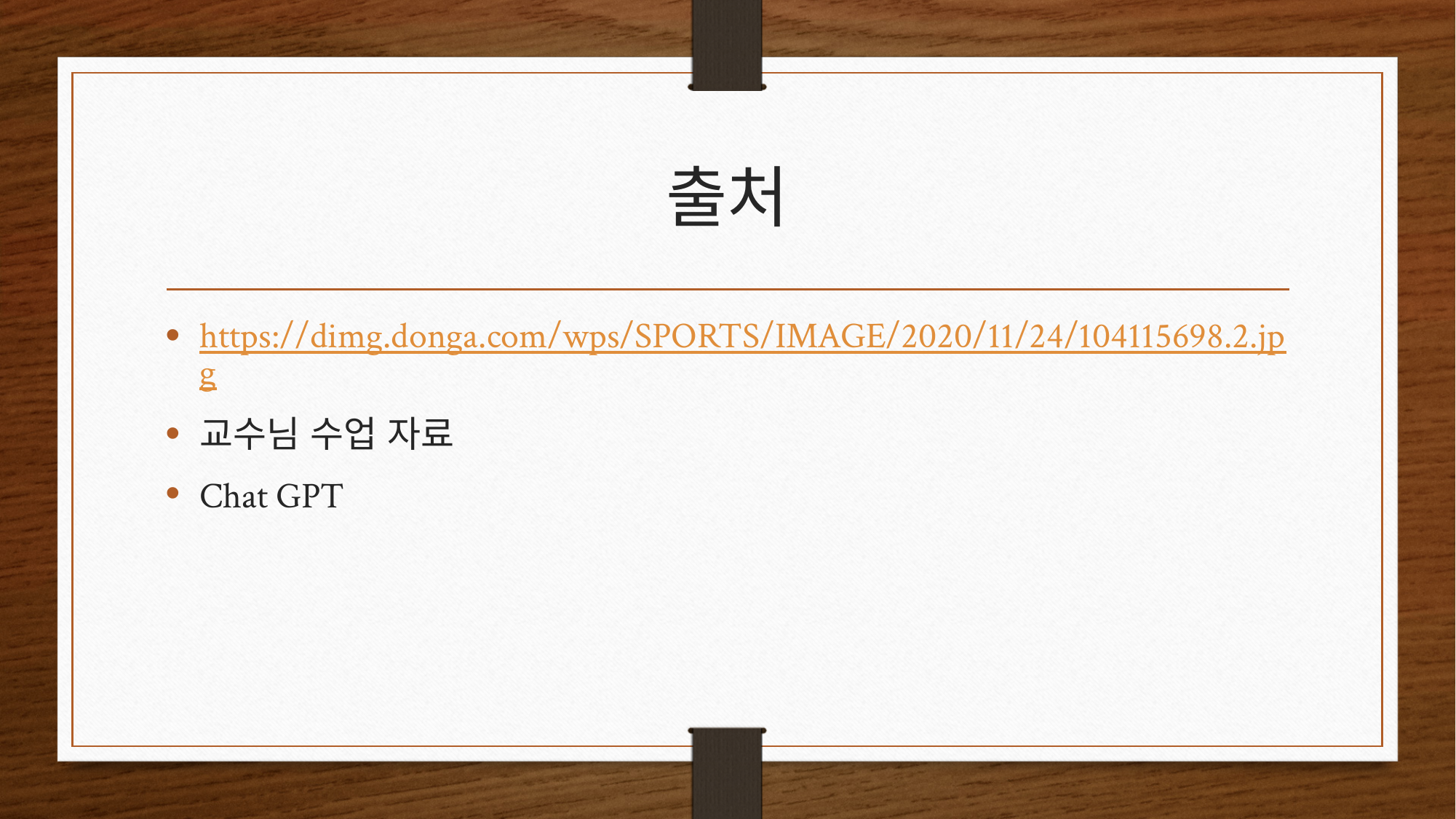

# 출처
https://dimg.donga.com/wps/SPORTS/IMAGE/2020/11/24/104115698.2.jpg
교수님 수업 자료
Chat GPT